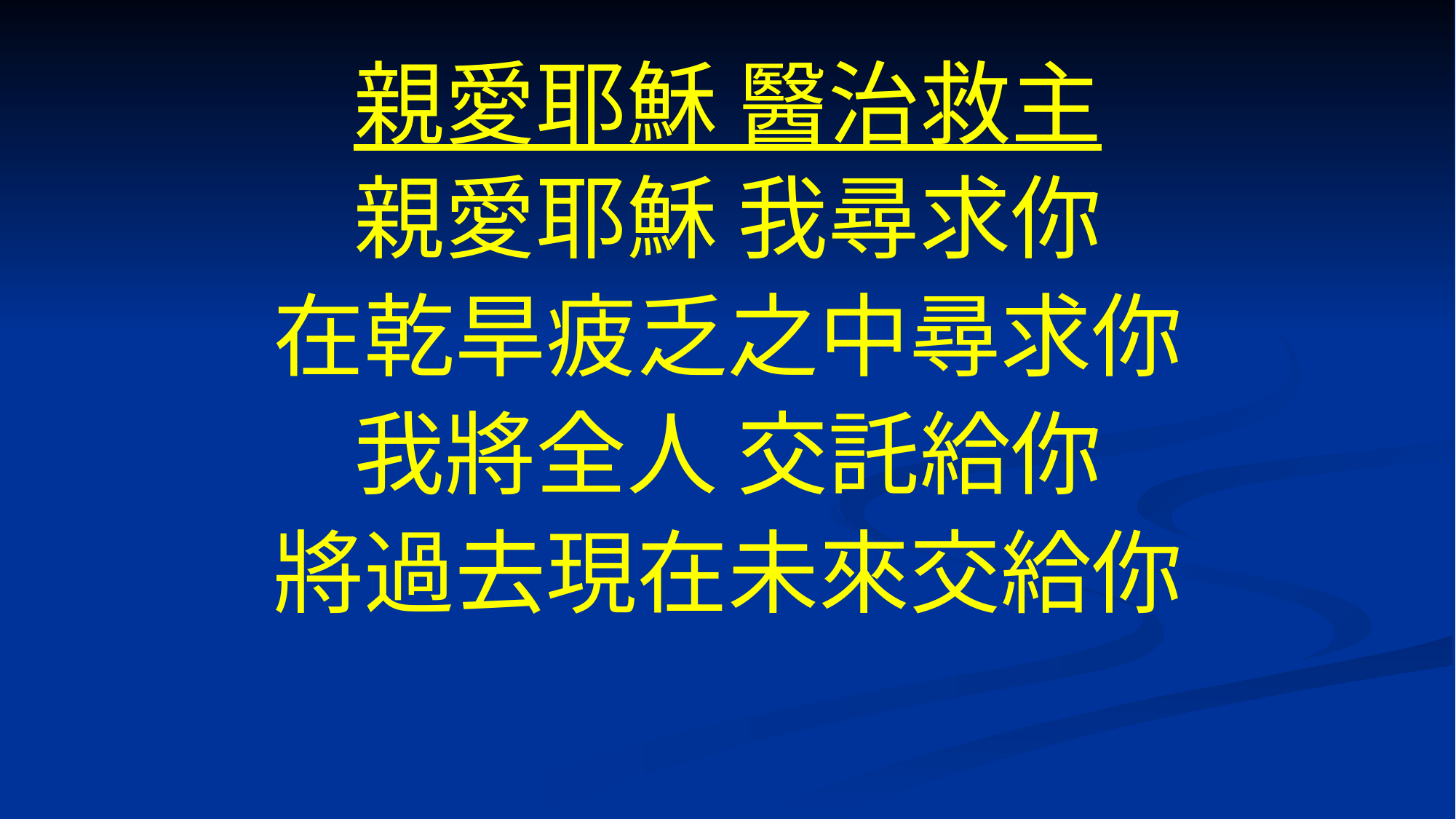

# 親愛耶穌 醫治救主
親愛耶穌 我尋求你
在乾旱疲乏之中尋求你
我將全人 交託給你
將過去現在未來交給你